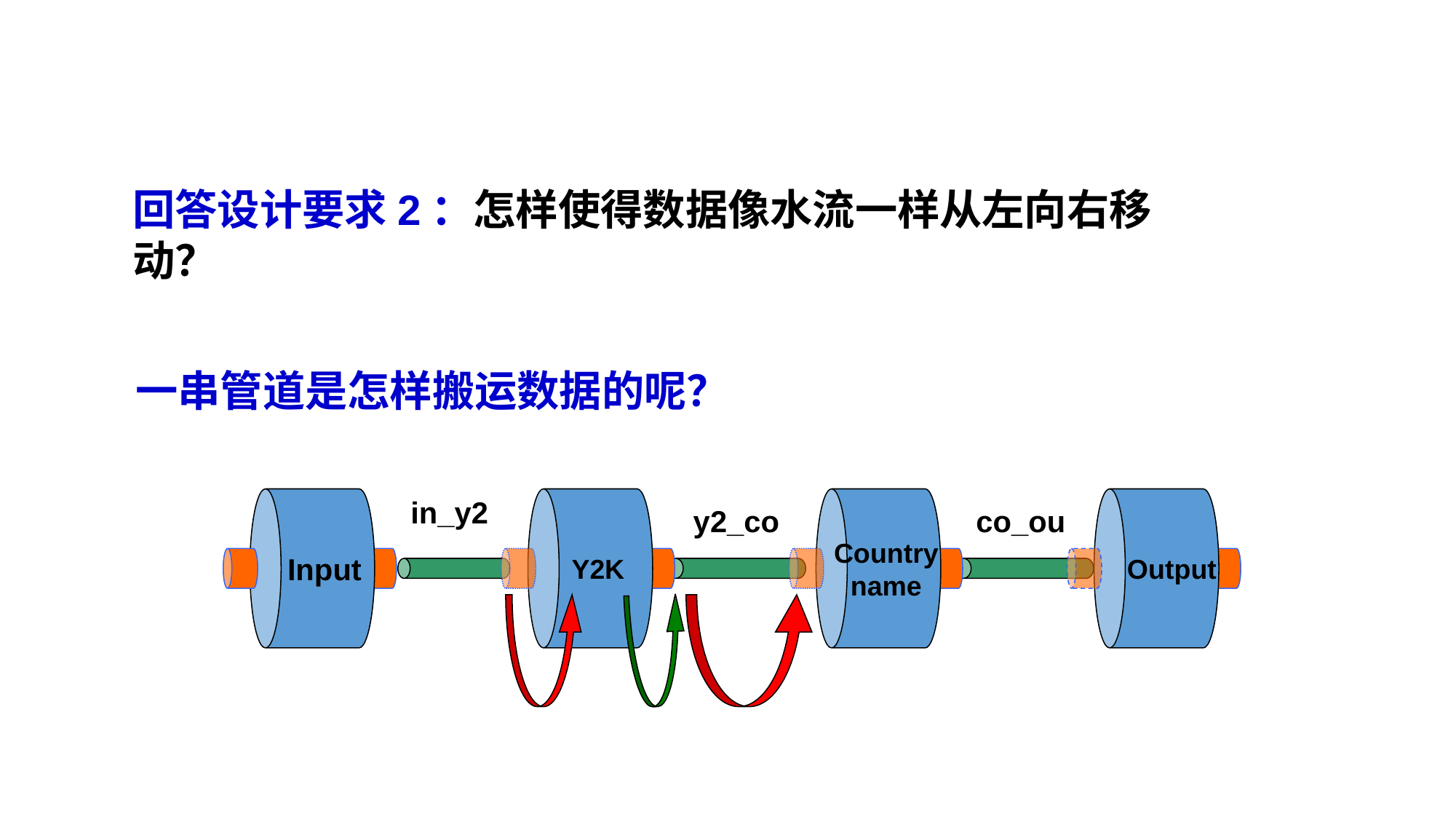

回答设计要求2：怎样使得数据像水流一样从左向右移动？
一串管道是怎样搬运数据的呢？
in_y2
y2_co
co_ou

  Input
Y2K
Country
name
   Output